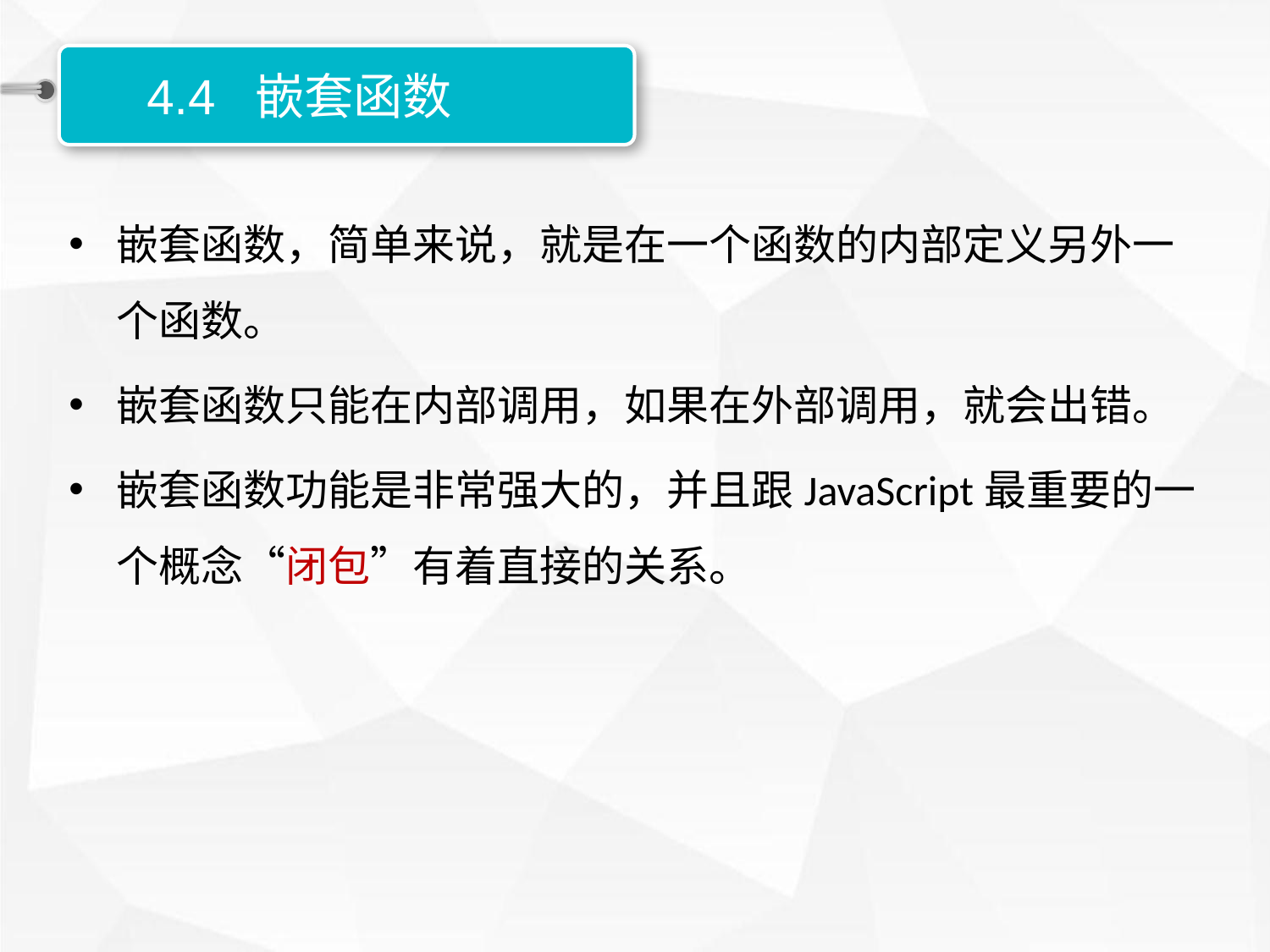

4.4  嵌套函数

嵌套函数，简单来说，就是在一个函数的内部定义另外一个函数。
嵌套函数只能在内部调用，如果在外部调用，就会出错。
嵌套函数功能是非常强大的，并且跟JavaScript最重要的一个概念“闭包”有着直接的关系。